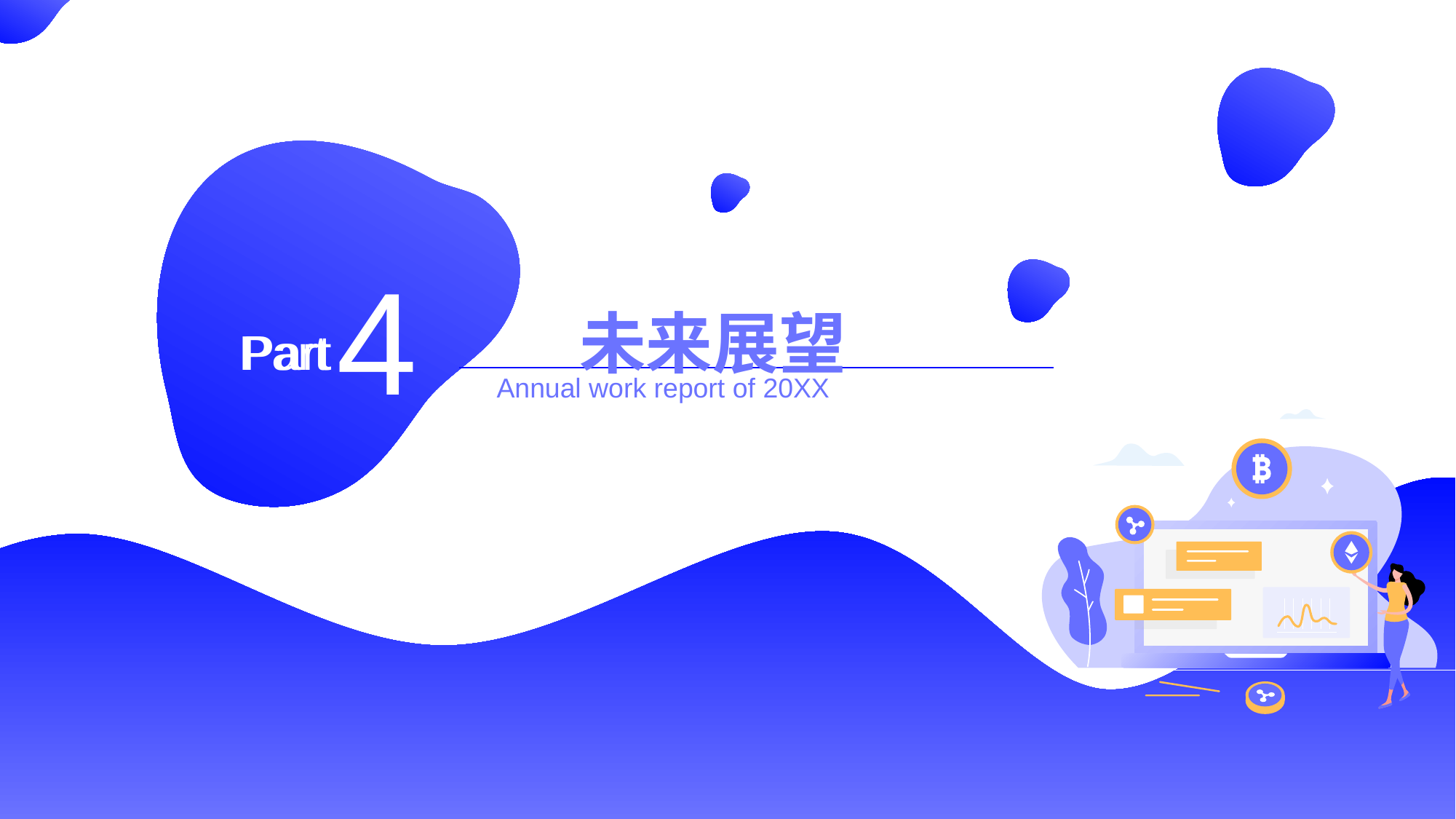

4
未来展望
Part
Annual work report of 20XX